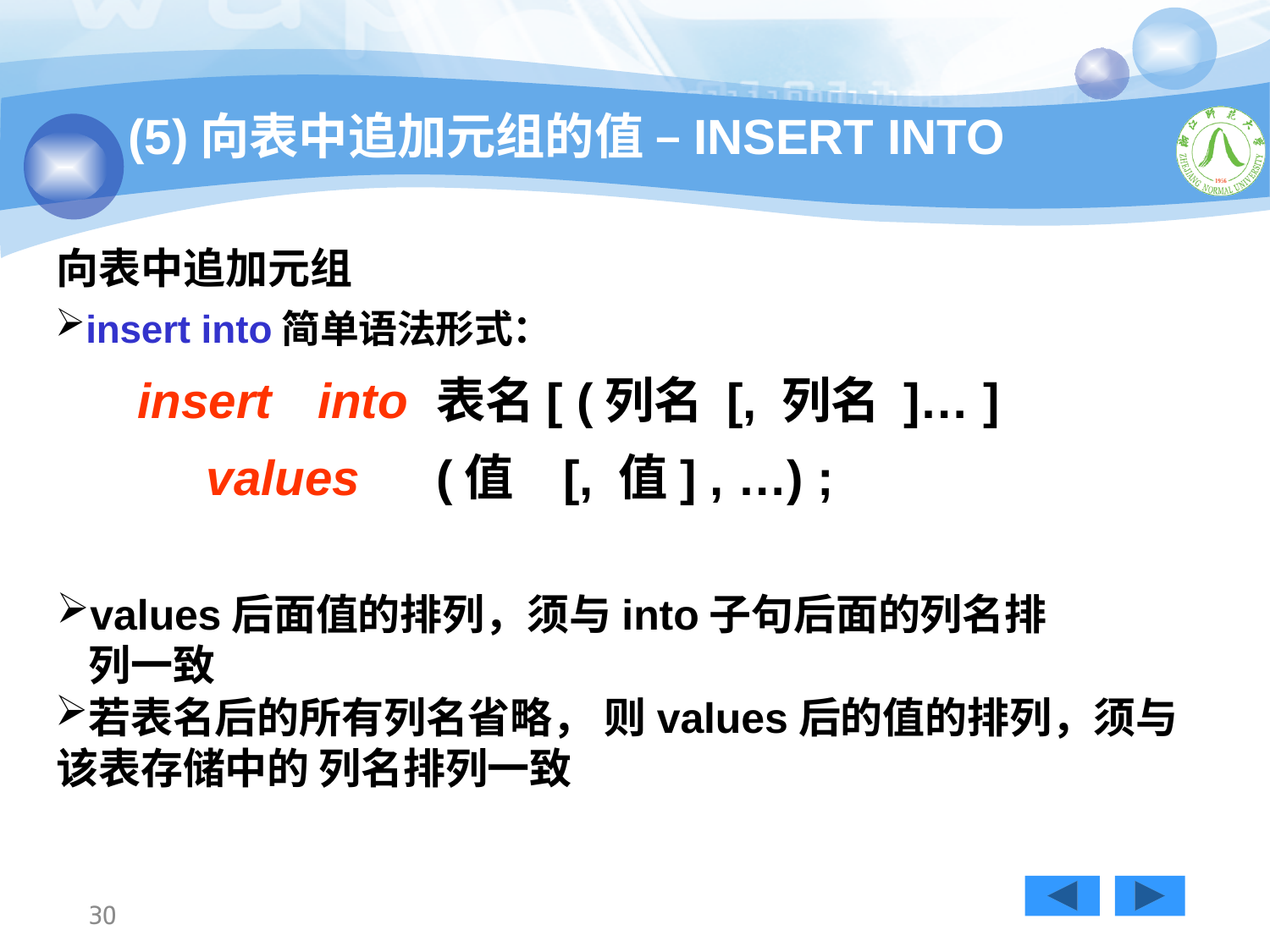

(5)向表中追加元组的值 –INSERT INTO
向表中追加元组
insert into简单语法形式：
      insert	into	表名[ (列名 [, 列名 ]… ]
           values	(值	[, 值] , …) ;

values后面值的排列，须与into子句后面的列名排列一致
若表名后的所有列名省略， 则values后的值的排列，须与该表存储中的 列名排列一致
30